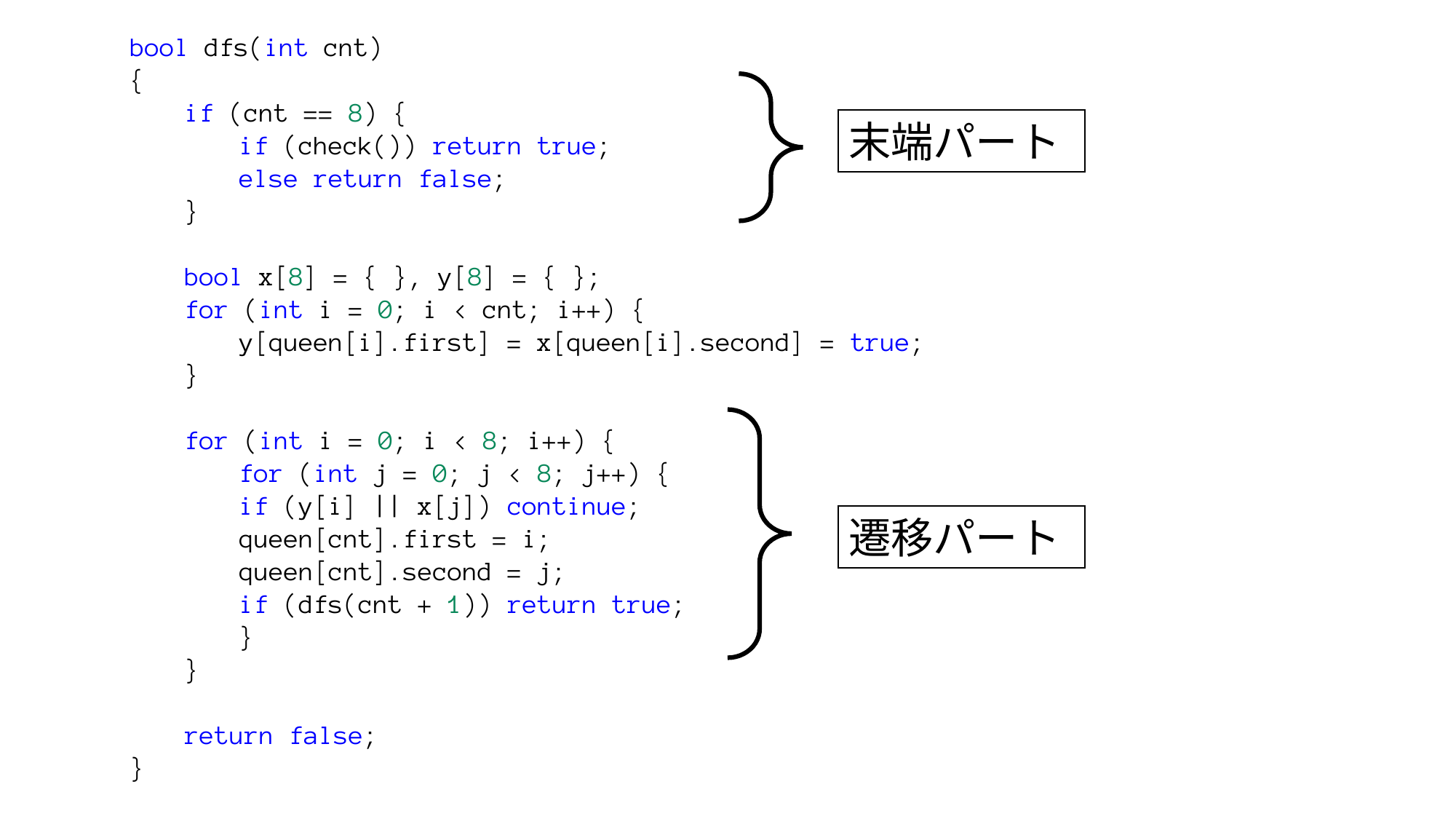

bool dfs(int cnt)
{
if (cnt == 8) {
if (check()) return true;
else return false;
}
bool x[8] = { }, y[8] = { };
for (int i = 0; i < cnt; i++) {
y[queen[i].first] = x[queen[i].second] = true;
}
for (int i = 0; i < 8; i++) {
for (int j = 0; j < 8; j++) {
if (y[i] || x[j]) continue;
queen[cnt].first = i;
queen[cnt].second = j;
if (dfs(cnt + 1)) return true;
}
}
return false;
}

末端パート

遷移パート